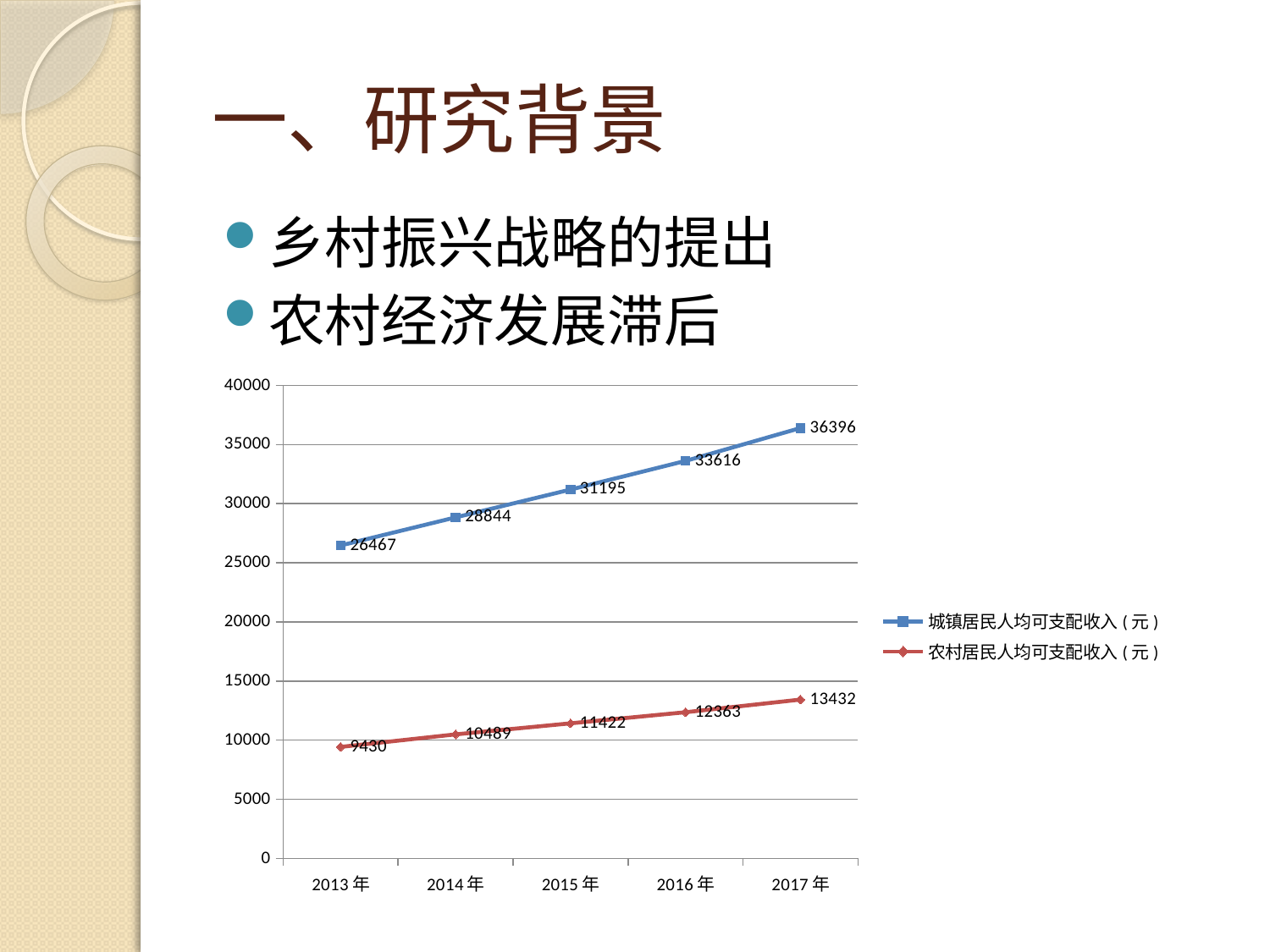

# 一、研究背景
乡村振兴战略的提出
农村经济发展滞后

### Chart

| Category | 城镇居民人均可支配收入(元) | 农村居民人均可支配收入(元) |
|---|---|---|
| 2013年 | 26467.0 | 9430.0 |
| 2014年 | 28844.0 | 10489.0 |
| 2015年 | 31195.0 | 11422.0 |
| 2016年 | 33616.0 | 12363.0 |
| 2017年 | 36396.0 | 13432.0 |